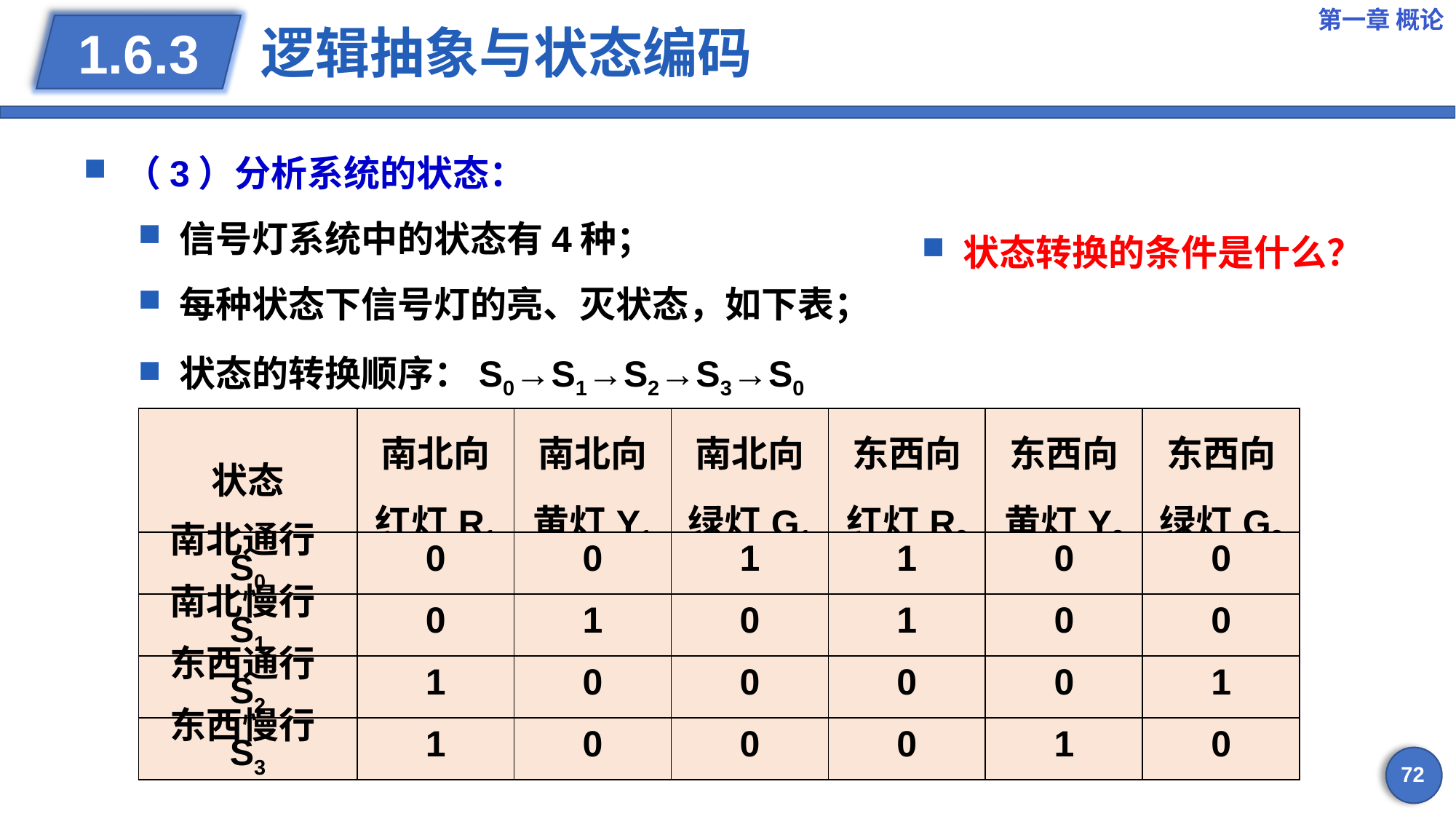

第一章 概论
# 逻辑抽象与状态编码
1.6.3
（3）分析系统的状态：
信号灯系统中的状态有4种；
每种状态下信号灯的亮、灭状态，如下表；
状态的转换顺序：S0→S1→S2→S3→S0
状态转换的条件是什么？
| 状态 | 南北向 红灯R1 | 南北向 黄灯Y1 | 南北向 绿灯G1 | 东西向 红灯R2 | 东西向 黄灯Y2 | 东西向 绿灯G2 |
| --- | --- | --- | --- | --- | --- | --- |
| 南北通行S0 | 0 | 0 | 1 | 1 | 0 | 0 |
| 南北慢行S1 | 0 | 1 | 0 | 1 | 0 | 0 |
| 东西通行S2 | 1 | 0 | 0 | 0 | 0 | 1 |
| 东西慢行S3 | 1 | 0 | 0 | 0 | 1 | 0 |
72